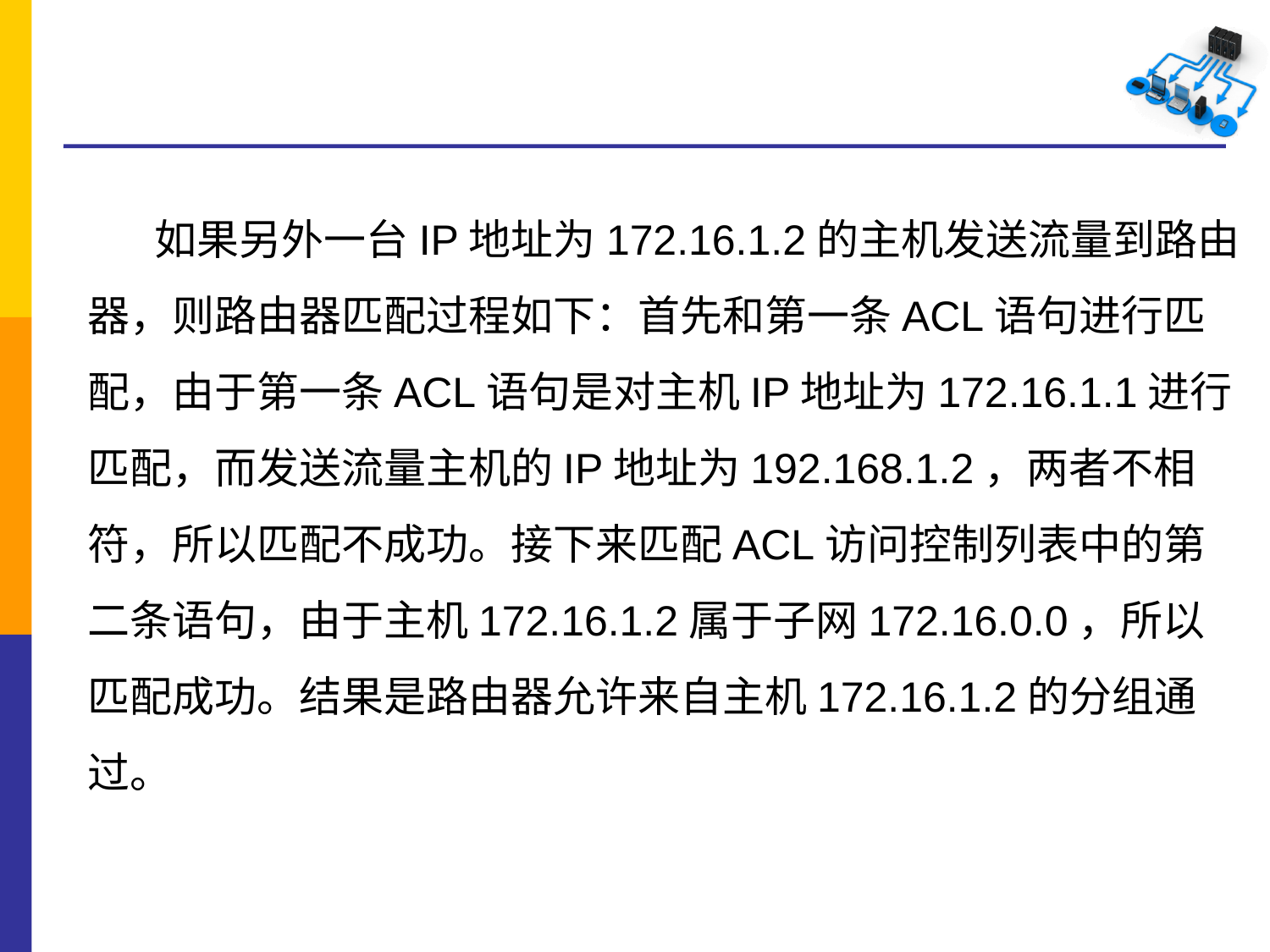

如果另外一台IP地址为172.16.1.2的主机发送流量到路由器，则路由器匹配过程如下：首先和第一条ACL语句进行匹配，由于第一条ACL语句是对主机IP地址为172.16.1.1进行匹配，而发送流量主机的IP地址为192.168.1.2，两者不相符，所以匹配不成功。接下来匹配ACL访问控制列表中的第二条语句，由于主机172.16.1.2属于子网172.16.0.0，所以匹配成功。结果是路由器允许来自主机172.16.1.2的分组通过。